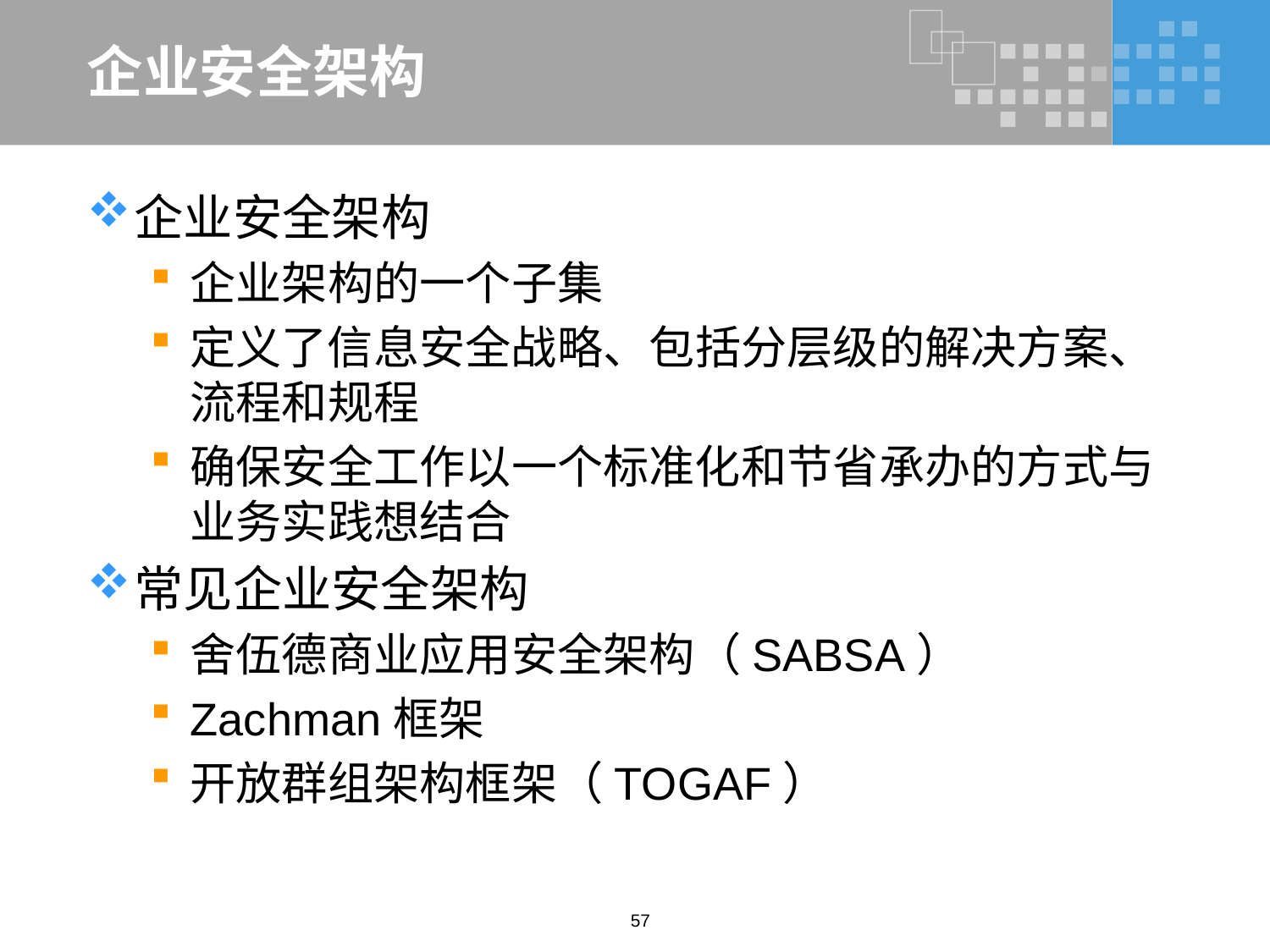

# 企业安全架构
企业安全架构
企业架构的一个子集
定义了信息安全战略、包括分层级的解决方案、流程和规程
确保安全工作以一个标准化和节省承办的方式与业务实践想结合
常见企业安全架构
舍伍德商业应用安全架构（SABSA）
Zachman框架
开放群组架构框架（TOGAF）

57